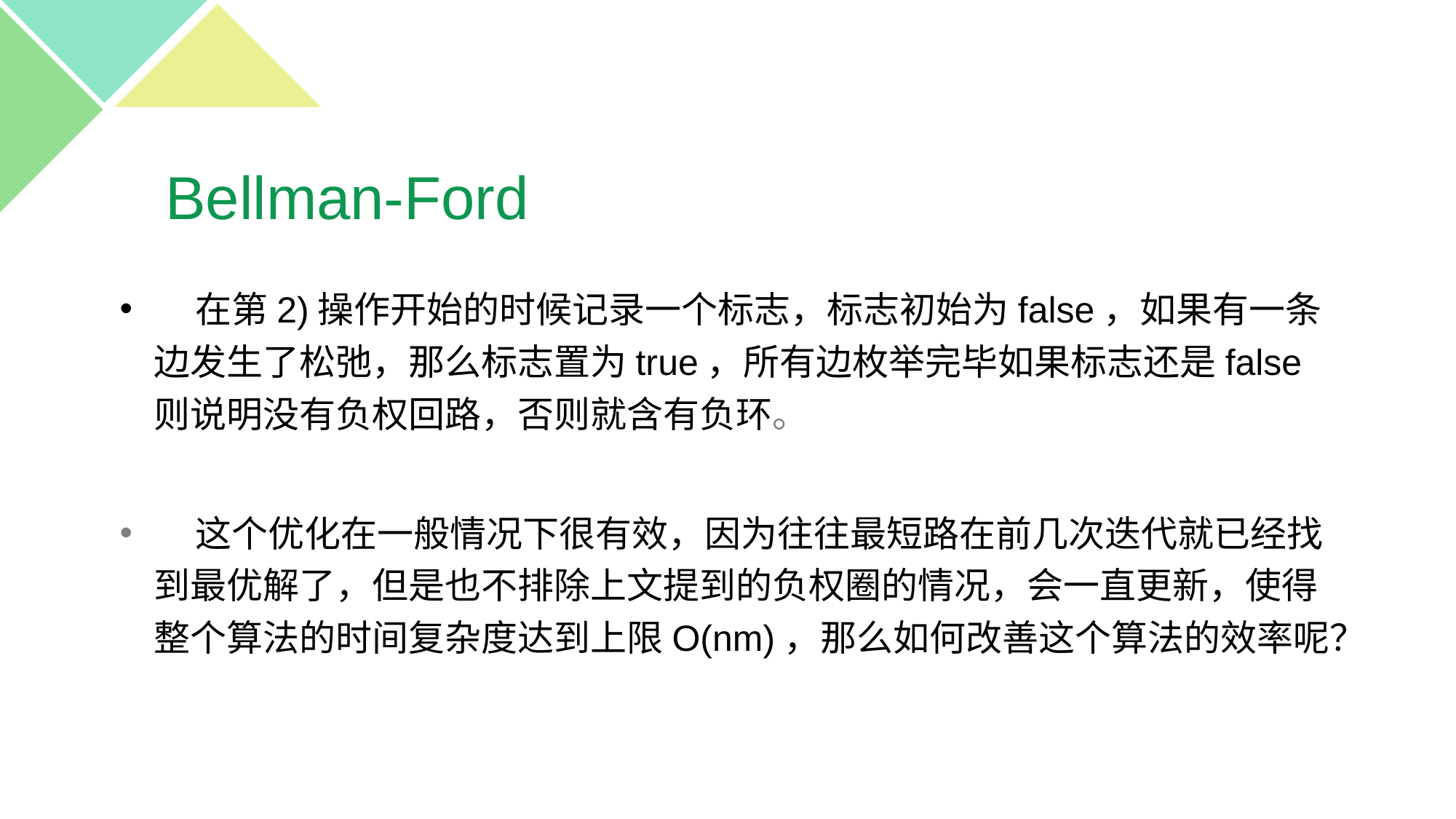

# Bellman-Ford
    在第2)操作开始的时候记录一个标志，标志初始为false，如果有一条边发生了松弛，那么标志置为true，所有边枚举完毕如果标志还是false则说明没有负权回路，否则就含有负环。

    这个优化在一般情况下很有效，因为往往最短路在前几次迭代就已经找到最优解了，但是也不排除上文提到的负权圈的情况，会一直更新，使得整个算法的时间复杂度达到上限O(nm)，那么如何改善这个算法的效率呢？